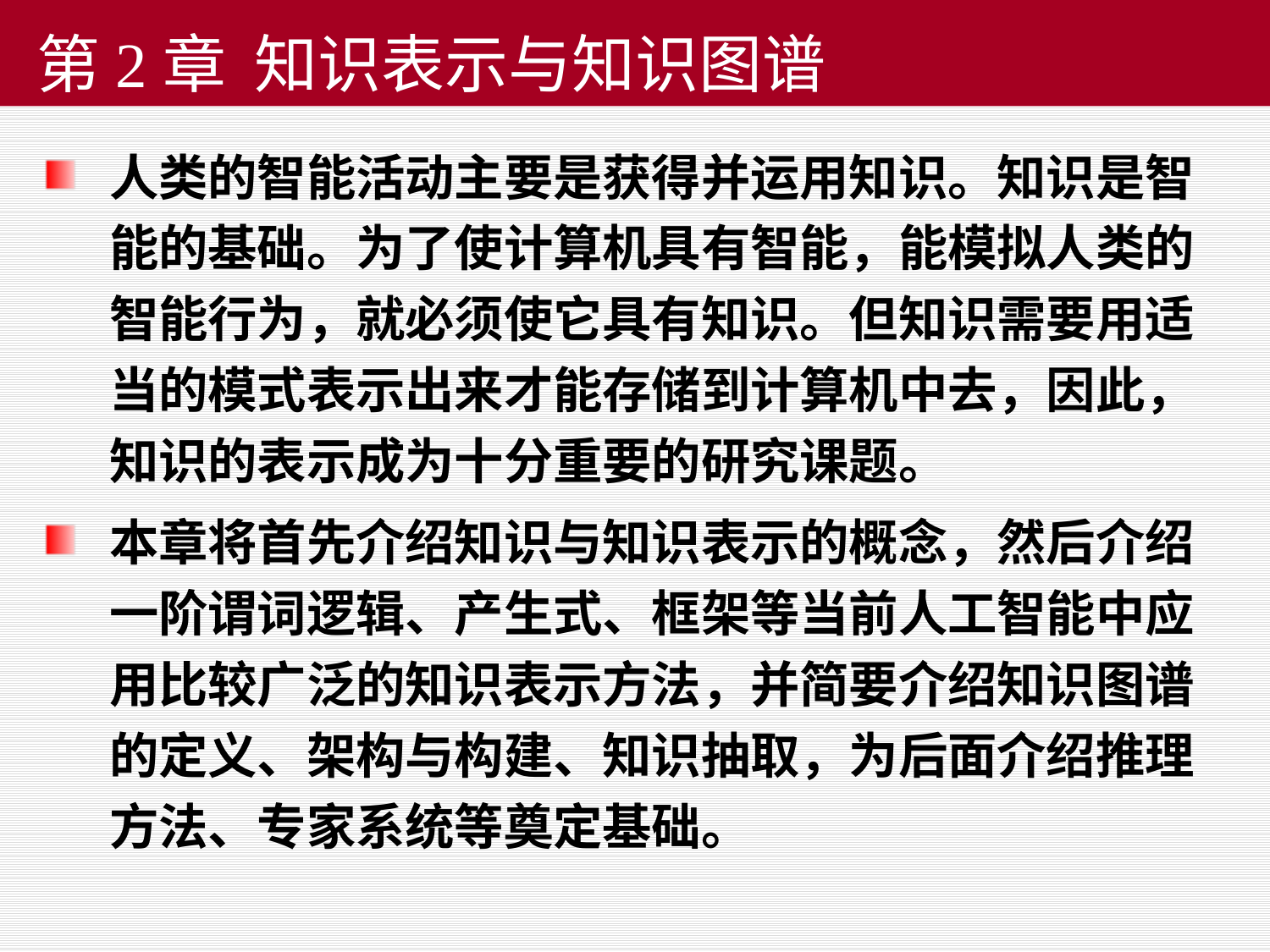

第2章  知识表示与知识图谱
人类的智能活动主要是获得并运用知识。知识是智能的基础。为了使计算机具有智能，能模拟人类的智能行为，就必须使它具有知识。但知识需要用适当的模式表示出来才能存储到计算机中去，因此，知识的表示成为十分重要的研究课题。
本章将首先介绍知识与知识表示的概念，然后介绍一阶谓词逻辑、产生式、框架等当前人工智能中应用比较广泛的知识表示方法，并简要介绍知识图谱的定义、架构与构建、知识抽取，为后面介绍推理方法、专家系统等奠定基础。
3